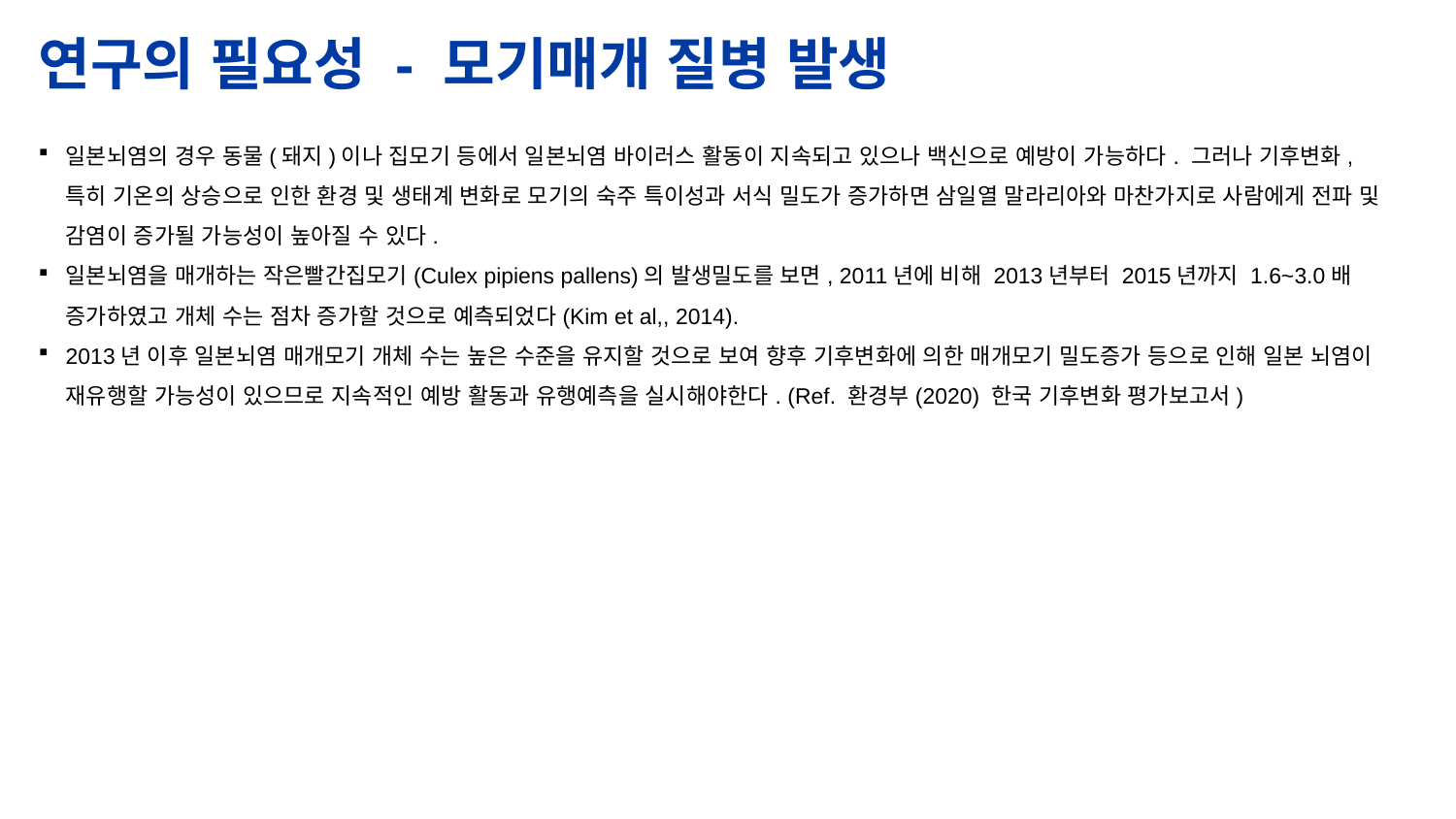

# 연구의 필요성 - 모기매개 질병 발생
일본뇌염의 경우 동물(돼지)이나 집모기 등에서 일본뇌염 바이러스 활동이 지속되고 있으나 백신으로 예방이 가능하다. 그러나 기후변화, 특히 기온의 상승으로 인한 환경 및 생태계 변화로 모기의 숙주 특이성과 서식 밀도가 증가하면 삼일열 말라리아와 마찬가지로 사람에게 전파 및 감염이 증가될 가능성이 높아질 수 있다.
일본뇌염을 매개하는 작은빨간집모기(Culex pipiens pallens)의 발생밀도를 보면, 2011년에 비해 2013년부터 2015년까지 1.6~3.0배 증가하였고 개체 수는 점차 증가할 것으로 예측되었다(Kim et al,, 2014).
2013년 이후 일본뇌염 매개모기 개체 수는 높은 수준을 유지할 것으로 보여 향후 기후변화에 의한 매개모기 밀도증가 등으로 인해 일본 뇌염이 재유행할 가능성이 있으므로 지속적인 예방 활동과 유행예측을 실시해야한다. (Ref. 환경부(2020) 한국 기후변화 평가보고서)